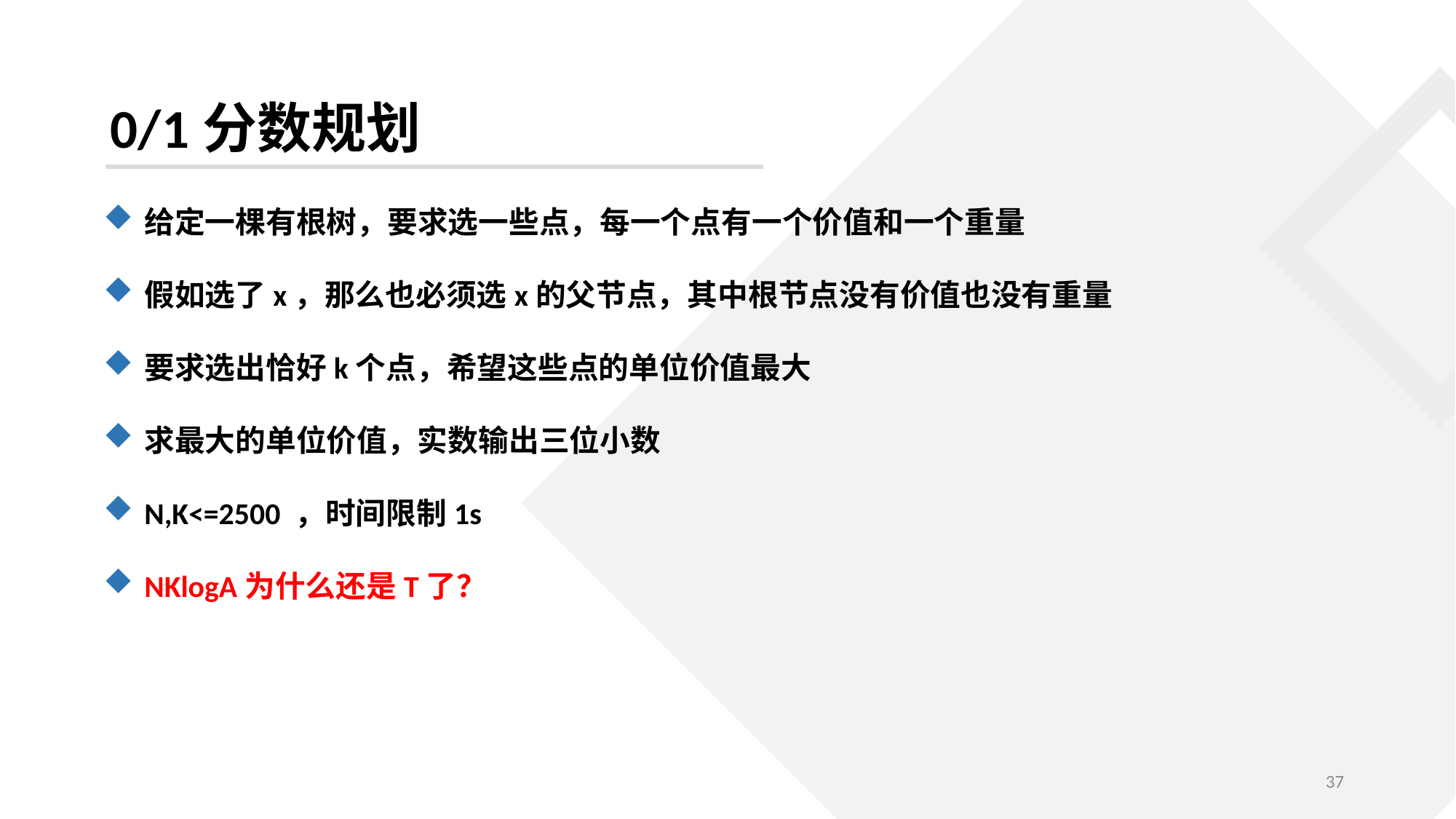

0/1分数规划
给定一棵有根树，要求选一些点，每一个点有一个价值和一个重量

假如选了x，那么也必须选x的父节点，其中根节点没有价值也没有重量

要求选出恰好k个点，希望这些点的单位价值最大

求最大的单位价值，实数输出三位小数

N,K<=2500 ，时间限制1s

NKlogA为什么还是T了？
37